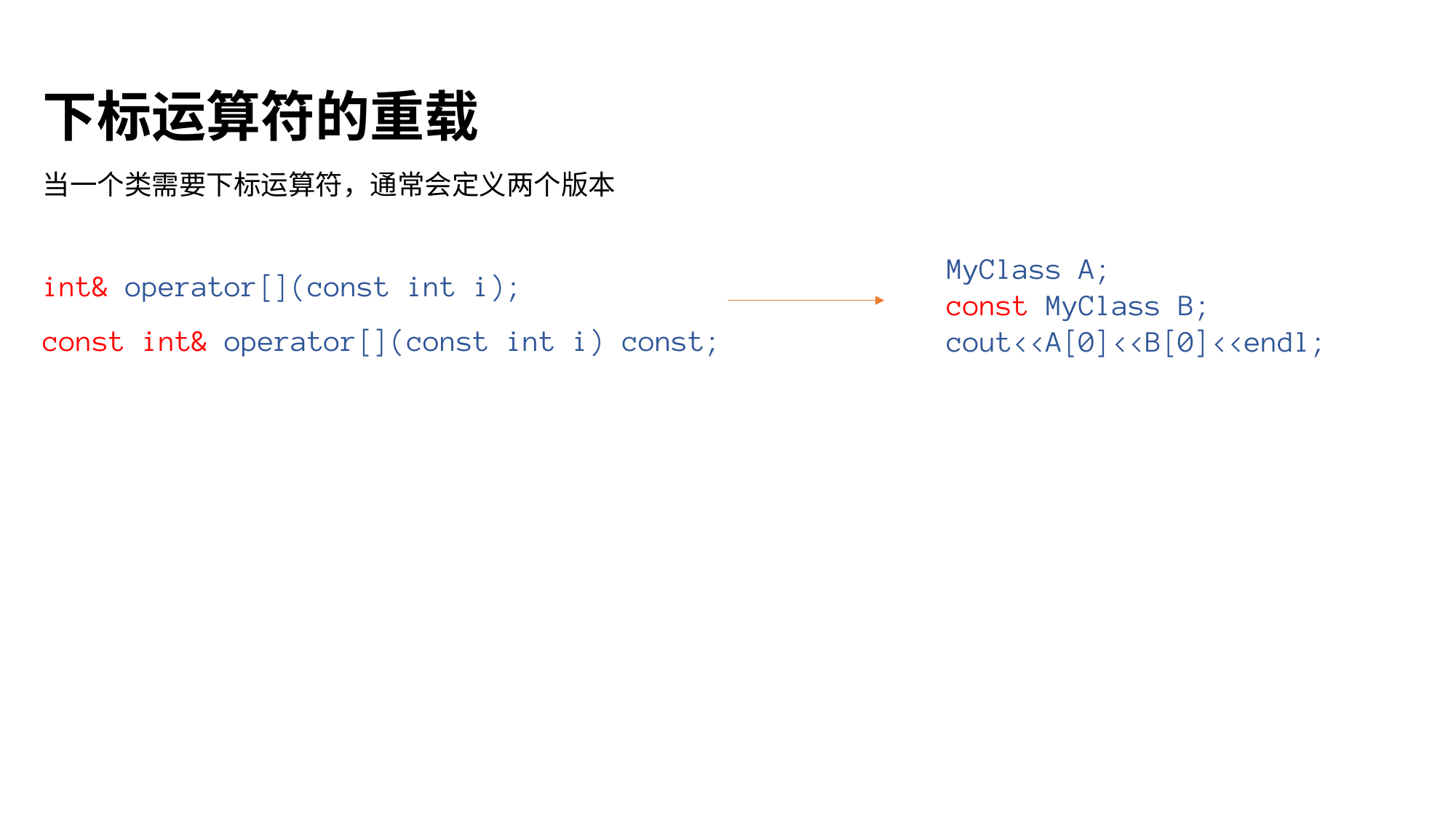

下标运算符的重载
当一个类需要下标运算符，通常会定义两个版本
int& operator[](const int i);
const int& operator[](const int i) const;

MyClass A;
const MyClass B;
cout<<A[0]<<B[0]<<endl;